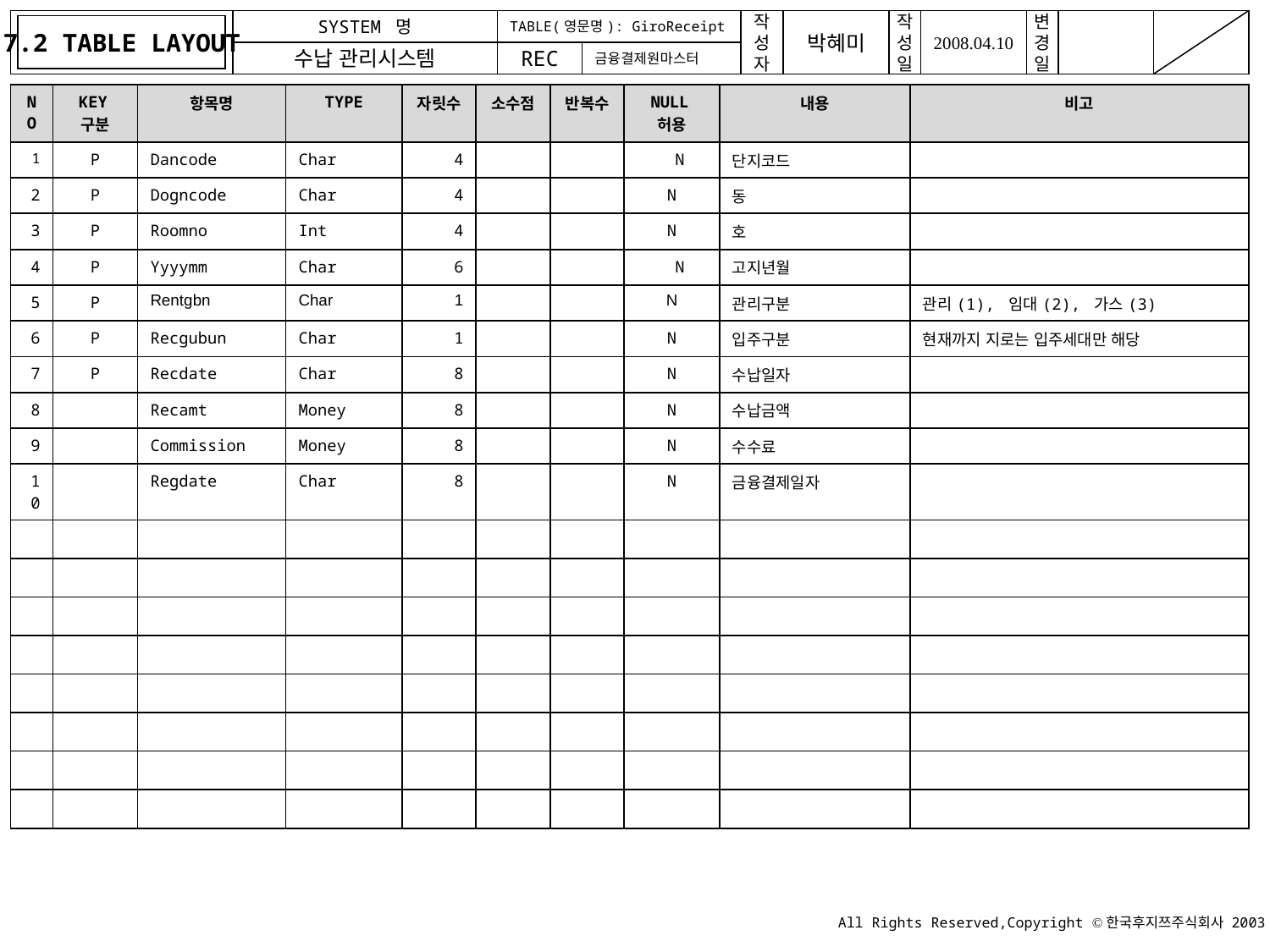

7.2 TABLE LAYOUT
TABLE(영문명): GiroReceipt
금융결제원마스터
| NO | KEY구분 | 항목명 | TYPE | 자릿수 | 소수점 | 반복수 | NULL허용 | 내용 | 비고 |
| --- | --- | --- | --- | --- | --- | --- | --- | --- | --- |
| 1 | P | Dancode | Char | 4 |  |  | N | 단지코드 |  |
| 2 | P | Dogncode | Char | 4 |  |  | N | 동 |  |
| 3 | P | Roomno | Int | 4 |  |  | N | 호 |  |
| 4 | P | Yyyymm | Char | 6 |  |  | N | 고지년월 |  |
| 5 | P | Rentgbn | Char | 1 |  |  | N | 관리구분 | 관리(1), 임대(2), 가스(3) |
| 6 | P | Recgubun | Char | 1 |  |  | N | 입주구분 | 현재까지 지로는 입주세대만 해당 |
| 7 | P | Recdate | Char | 8 |  |  | N | 수납일자 |  |
| 8 |  | Recamt | Money | 8 |  |  | N | 수납금액 |  |
| 9 |  | Commission | Money | 8 |  |  | N | 수수료 |  |
| 10 |  | Regdate | Char | 8 |  |  | N | 금융결제일자 |  |
|  |  |  |  |  |  |  |  |  |  |
|  |  |  |  |  |  |  |  |  |  |
|  |  |  |  |  |  |  |  |  |  |
|  |  |  |  |  |  |  |  |  |  |
|  |  |  |  |  |  |  |  |  |  |
|  |  |  |  |  |  |  |  |  |  |
|  |  |  |  |  |  |  |  |  |  |
|  |  |  |  |  |  |  |  |  |  |